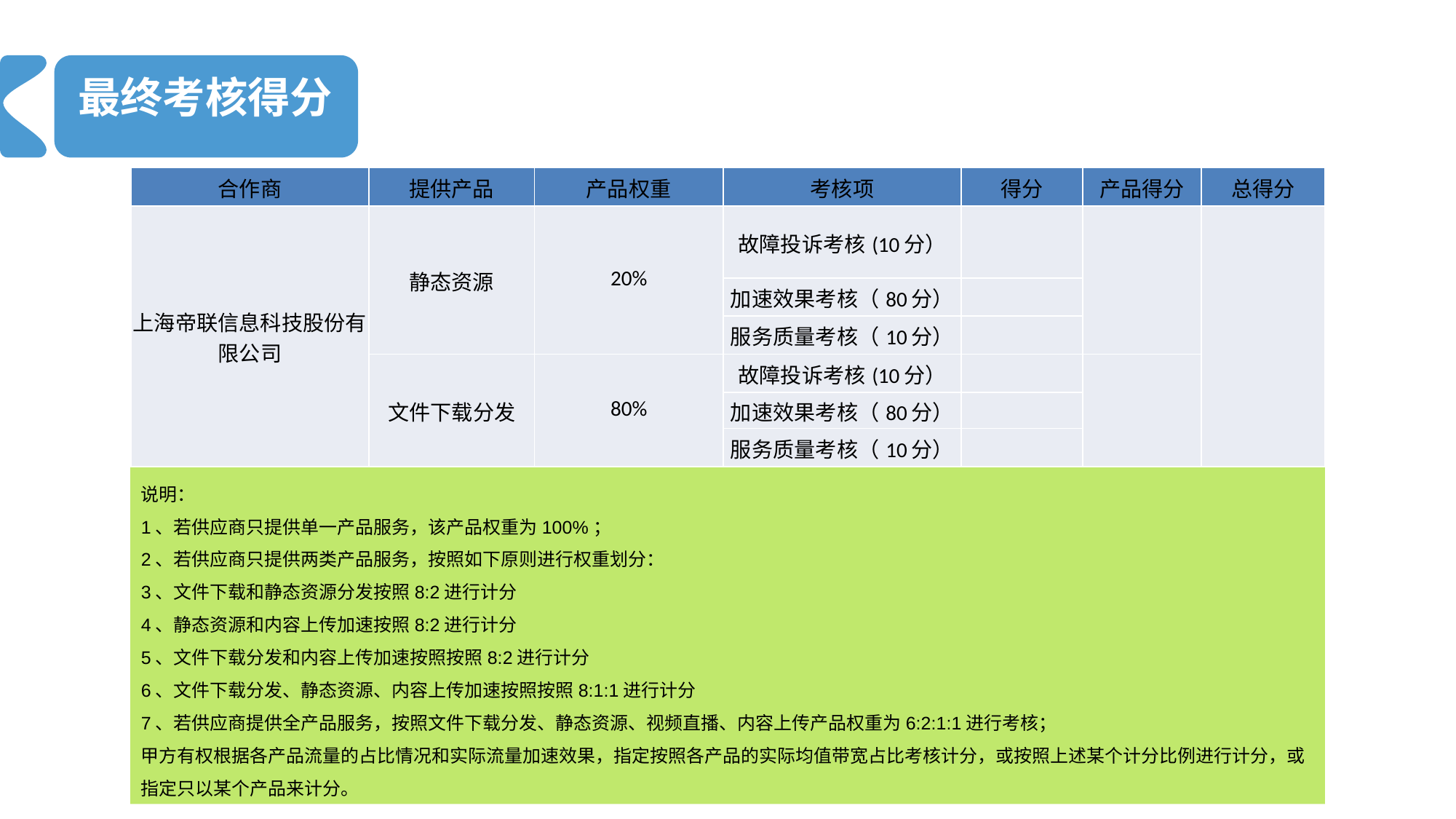

# 最终考核得分
| 合作商 | 提供产品 | 产品权重 | 考核项 | 得分 | 产品得分 | 总得分 |
| --- | --- | --- | --- | --- | --- | --- |
| 上海帝联信息科技股份有限公司 | 静态资源 | 20% | 故障投诉考核(10分） |  |  |  |
|  |  |  | 加速效果考核（80分） |  |  |  |
|  |  |  | 服务质量考核（10分） |  |  |  |
|  | 文件下载分发 | 80% | 故障投诉考核(10分） |  |  |  |
|  |  |  | 加速效果考核（80分） |  |  |  |
|  |  |  | 服务质量考核（10分） |  |  |  |
说明：
1、若供应商只提供单一产品服务，该产品权重为100%；
2、若供应商只提供两类产品服务，按照如下原则进行权重划分：
3、文件下载和静态资源分发按照8:2进行计分
4、静态资源和内容上传加速按照8:2进行计分
5、文件下载分发和内容上传加速按照按照8:2进行计分
6、文件下载分发、静态资源、内容上传加速按照按照8:1:1进行计分
7、若供应商提供全产品服务，按照文件下载分发、静态资源、视频直播、内容上传产品权重为6:2:1:1进行考核；
甲方有权根据各产品流量的占比情况和实际流量加速效果，指定按照各产品的实际均值带宽占比考核计分，或按照上述某个计分比例进行计分，或指定只以某个产品来计分。